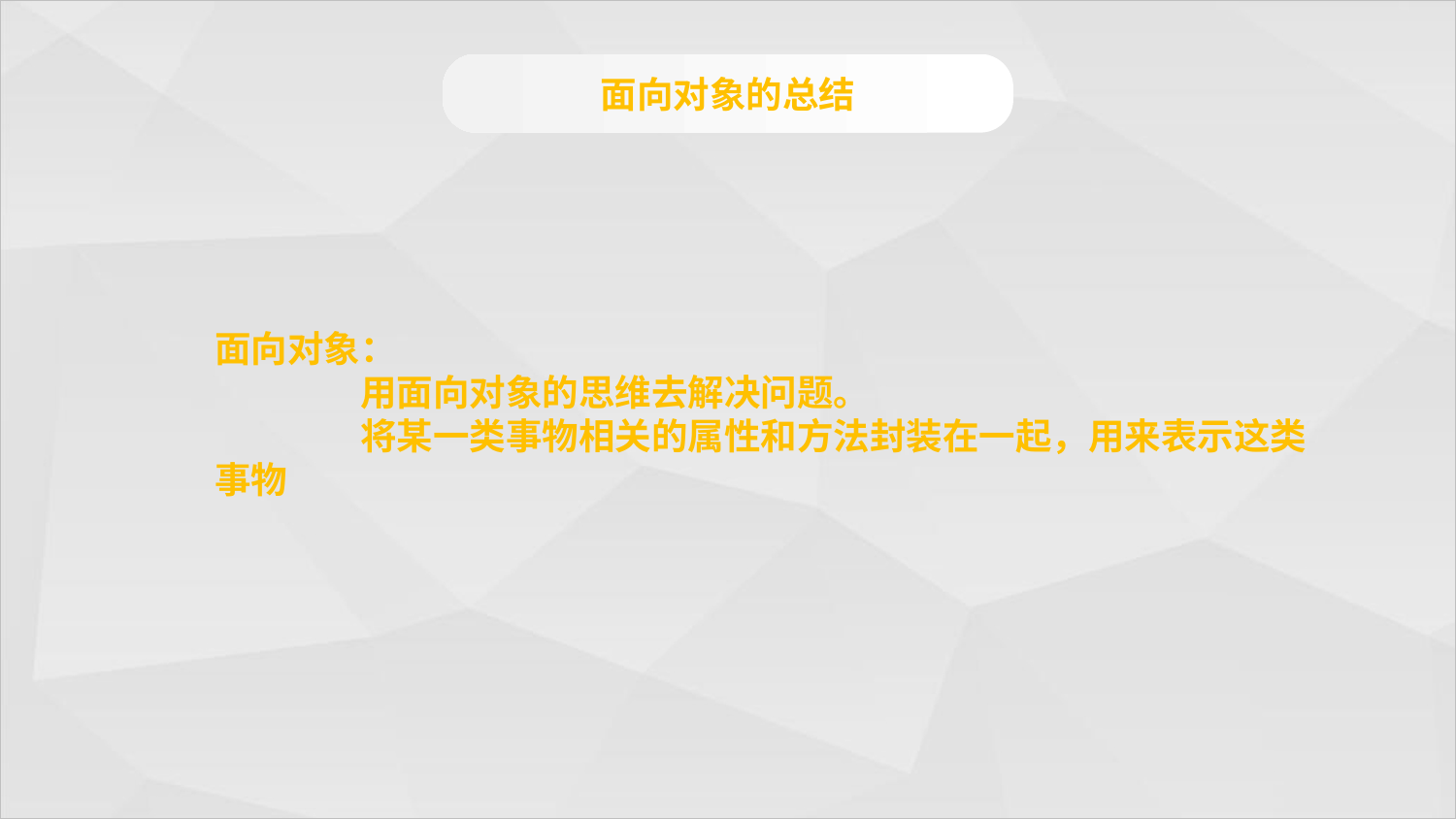

面向对象的总结
面向对象：
	用面向对象的思维去解决问题。
	将某一类事物相关的属性和方法封装在一起，用来表示这类事物